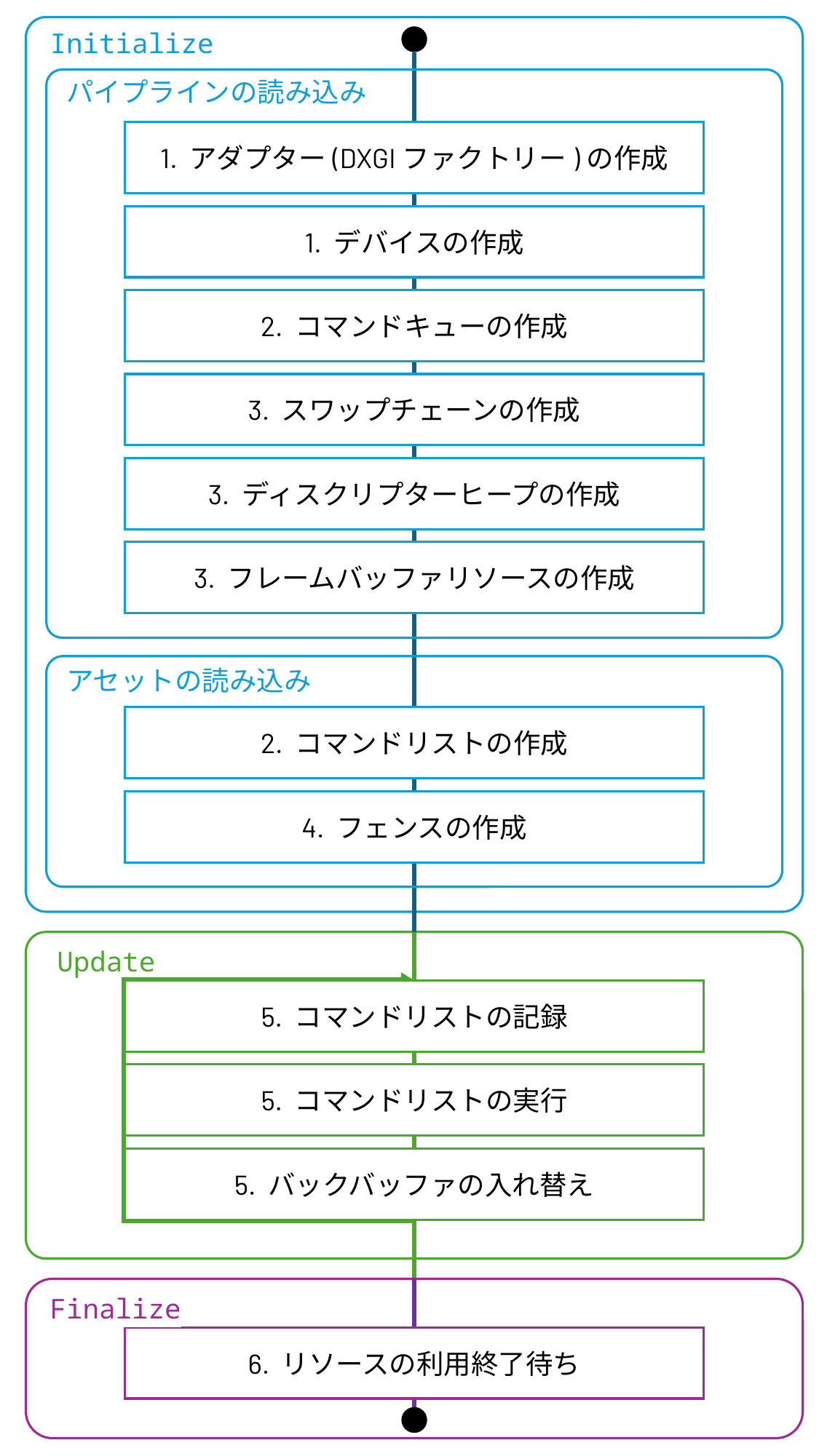

Initialize

パイプラインの読み込み
1. アダプター(DXGIファクトリー)の作成
1. デバイスの作成
2. コマンドキューの作成
3. スワップチェーンの作成
3. ディスクリプターヒープの作成
3. フレームバッファリソースの作成

アセットの読み込み
2. コマンドリストの作成
4. フェンスの作成

Update
5. コマンドリストの記録
5. コマンドリストの実行
5. バックバッファの入れ替え

Finalize
6. リソースの利用終了待ち